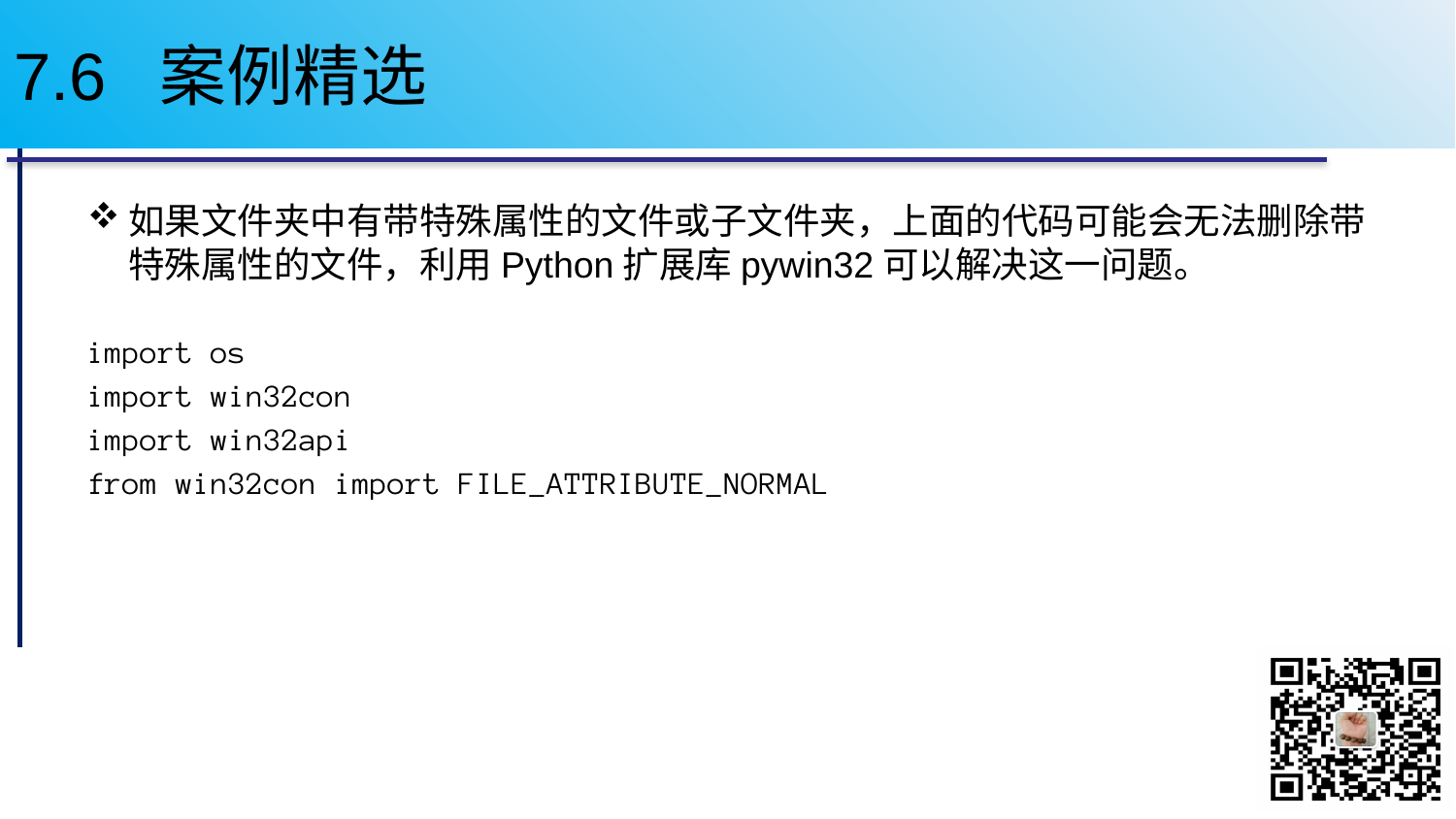

# 7.6  案例精选
如果文件夹中有带特殊属性的文件或子文件夹，上面的代码可能会无法删除带特殊属性的文件，利用Python扩展库pywin32可以解决这一问题。

import os
import win32con
import win32api
from win32con import FILE_ATTRIBUTE_NORMAL